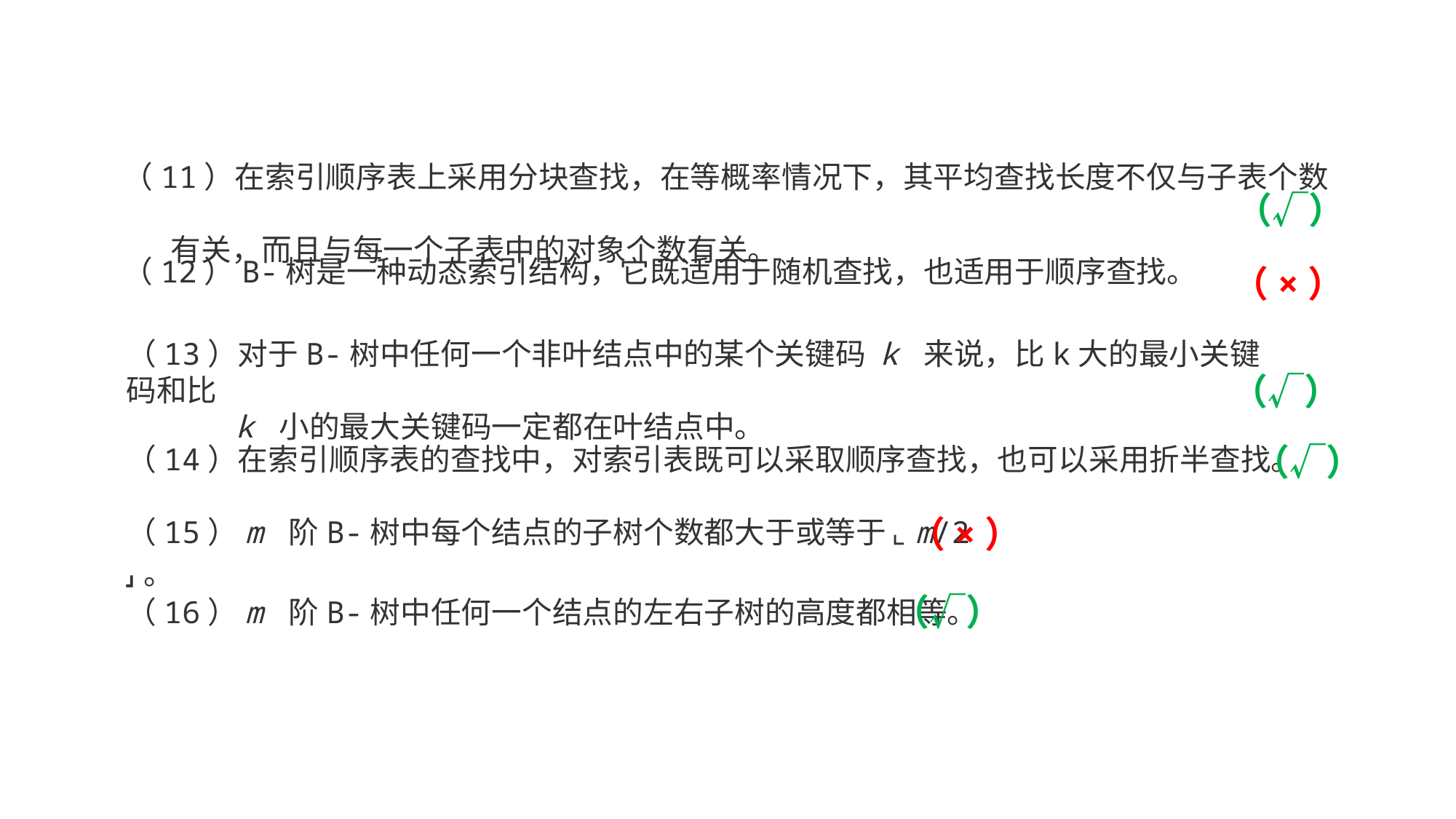

（11）在索引顺序表上采用分块查找，在等概率情况下，其平均查找长度不仅与子表个数
      有关，而且与每一个子表中的对象个数有关。
（√）
（12）B-树是一种动态索引结构，它既适用于随机查找，也适用于顺序查找。
（×）
（13）对于B-树中任何一个非叶结点中的某个关键码 k 来说，比k大的最小关键码和比
      k 小的最大关键码一定都在叶结点中。
（√）
（√）
（14）在索引顺序表的查找中，对索引表既可以采取顺序查找，也可以采用折半查找。
（×）
（15）m 阶B-树中每个结点的子树个数都大于或等于┗ m/2 ┛。
（√）
（16）m 阶B-树中任何一个结点的左右子树的高度都相等。